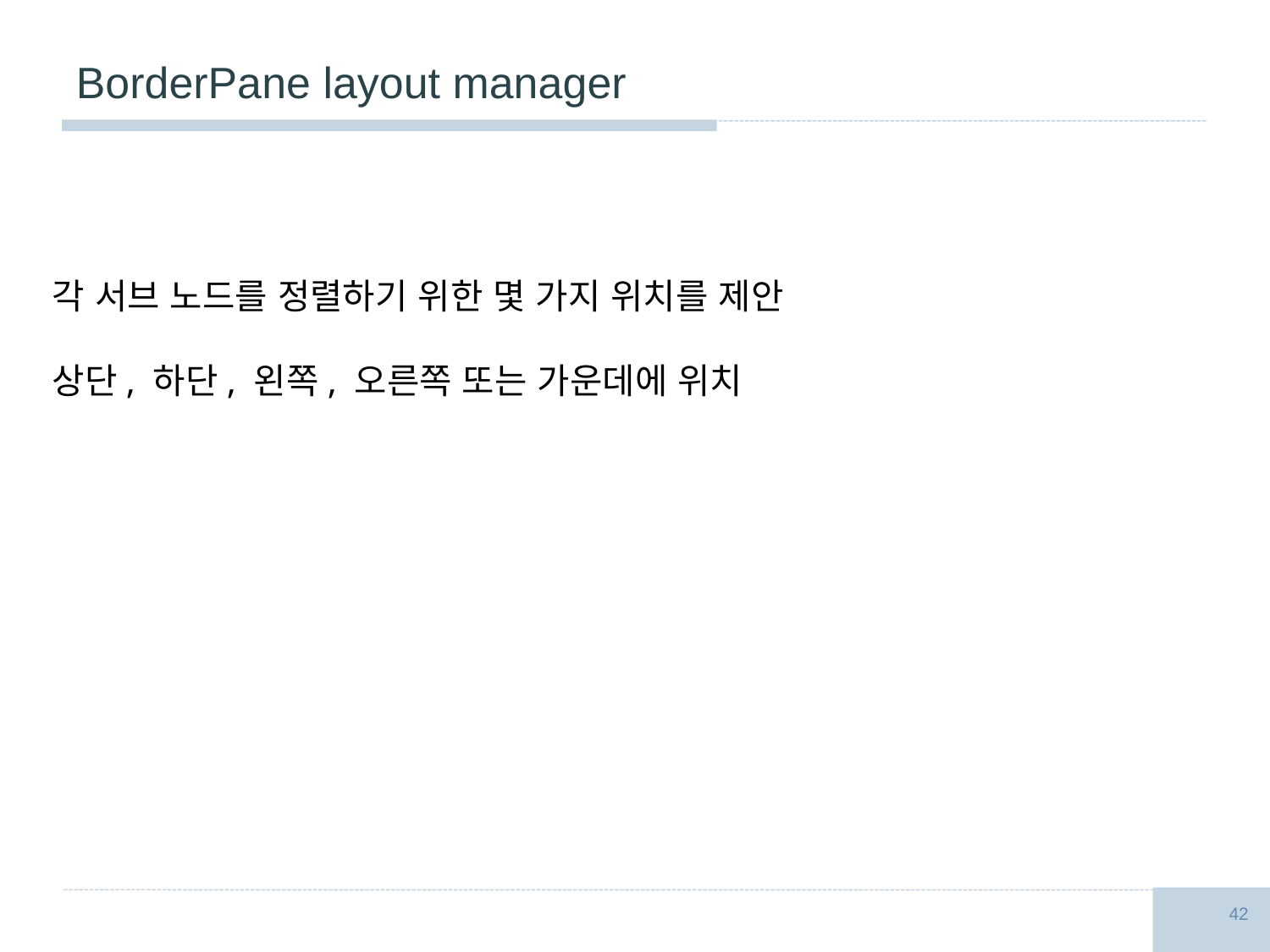

# BorderPane layout manager
각 서브 노드를 정렬하기 위한 몇 가지 위치를 제안

상단, 하단, 왼쪽, 오른쪽 또는 가운데에 위치